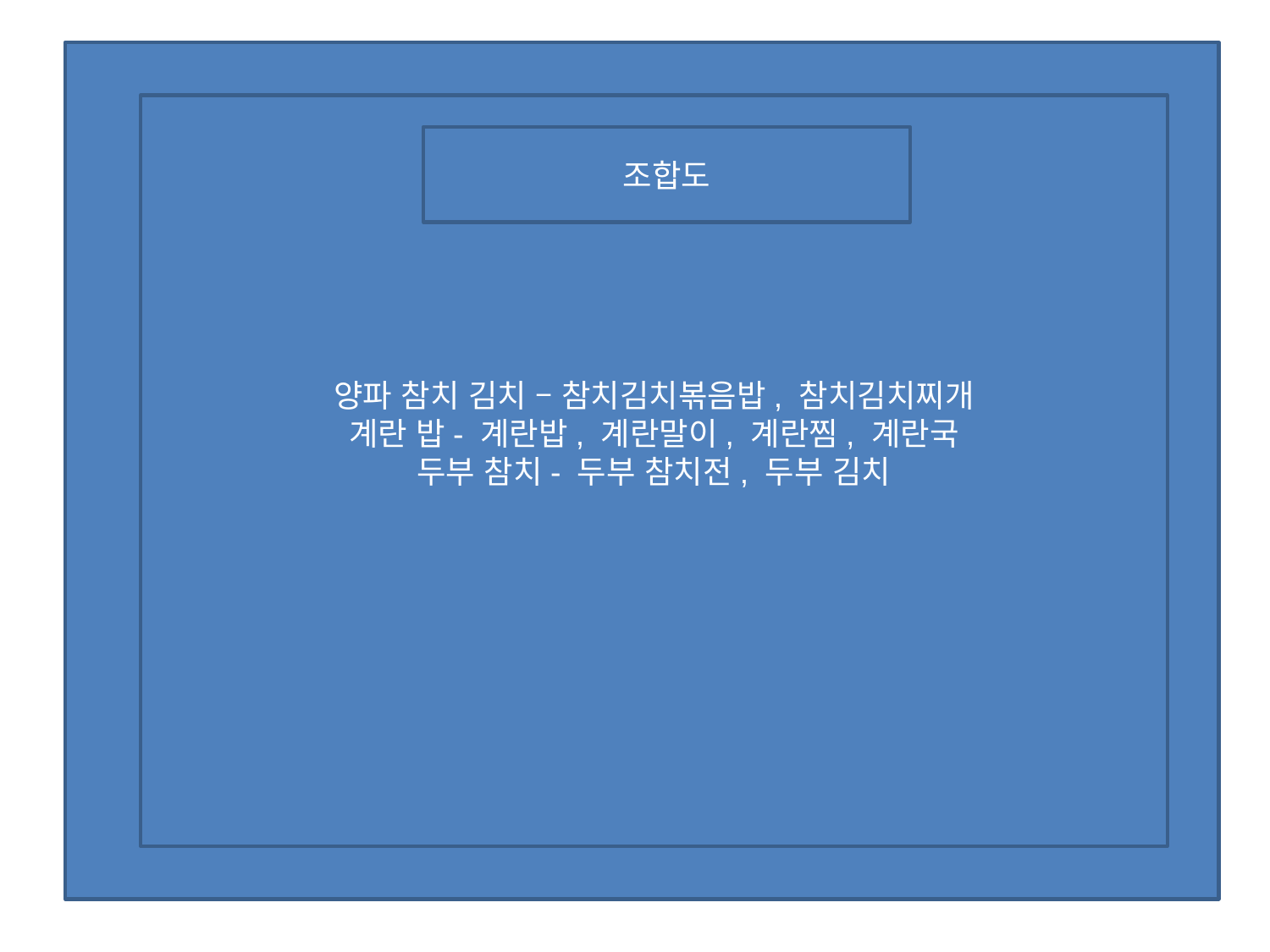

양파 참치 김치 – 참치김치볶음밥, 참치김치찌개
계란 밥- 계란밥, 계란말이, 계란찜, 계란국
두부 참치- 두부 참치전, 두부 김치

조합도